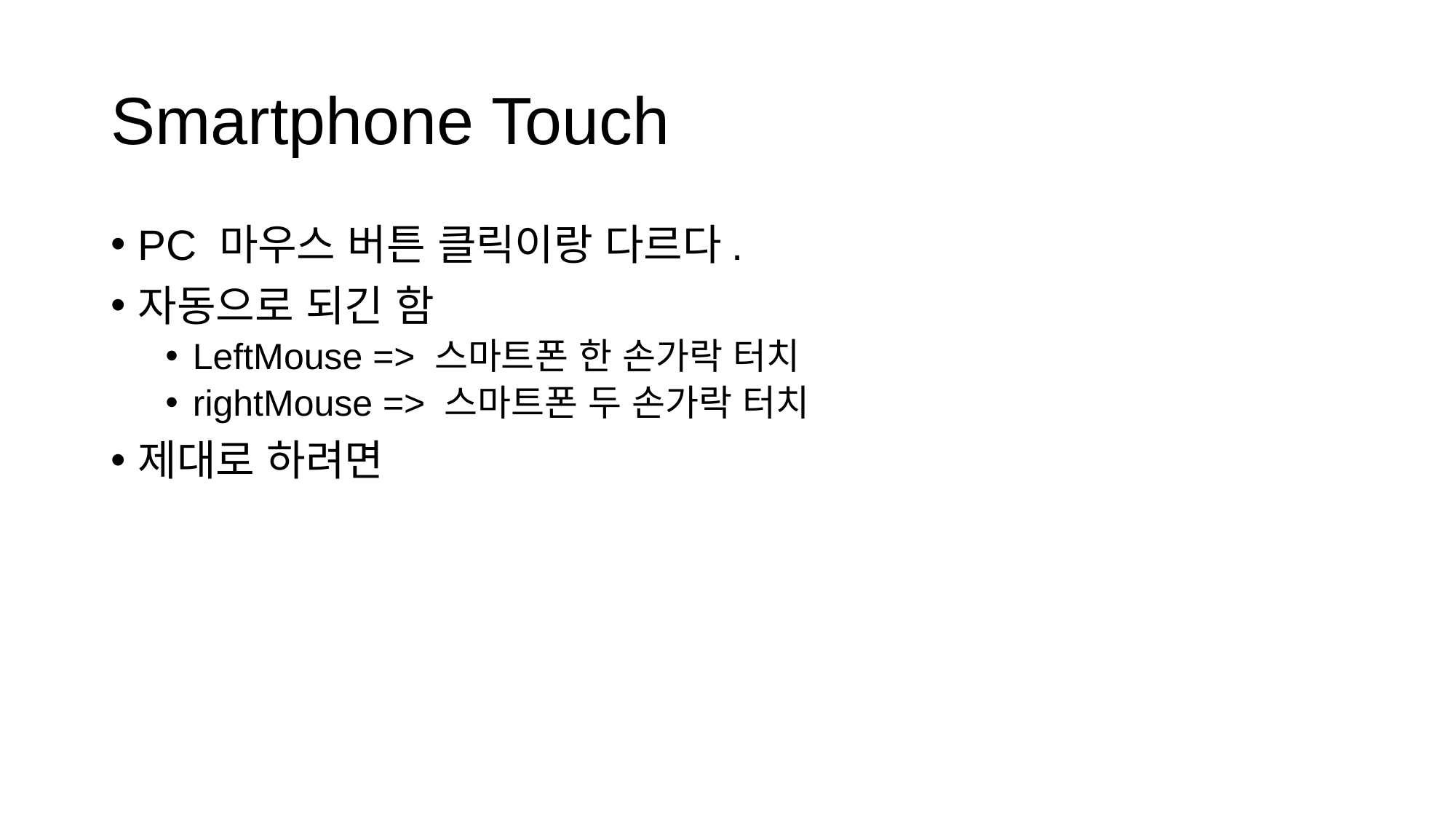

# Smartphone Touch
PC 마우스 버튼 클릭이랑 다르다.
자동으로 되긴 함
LeftMouse => 스마트폰 한 손가락 터치
rightMouse => 스마트폰 두 손가락 터치
제대로 하려면